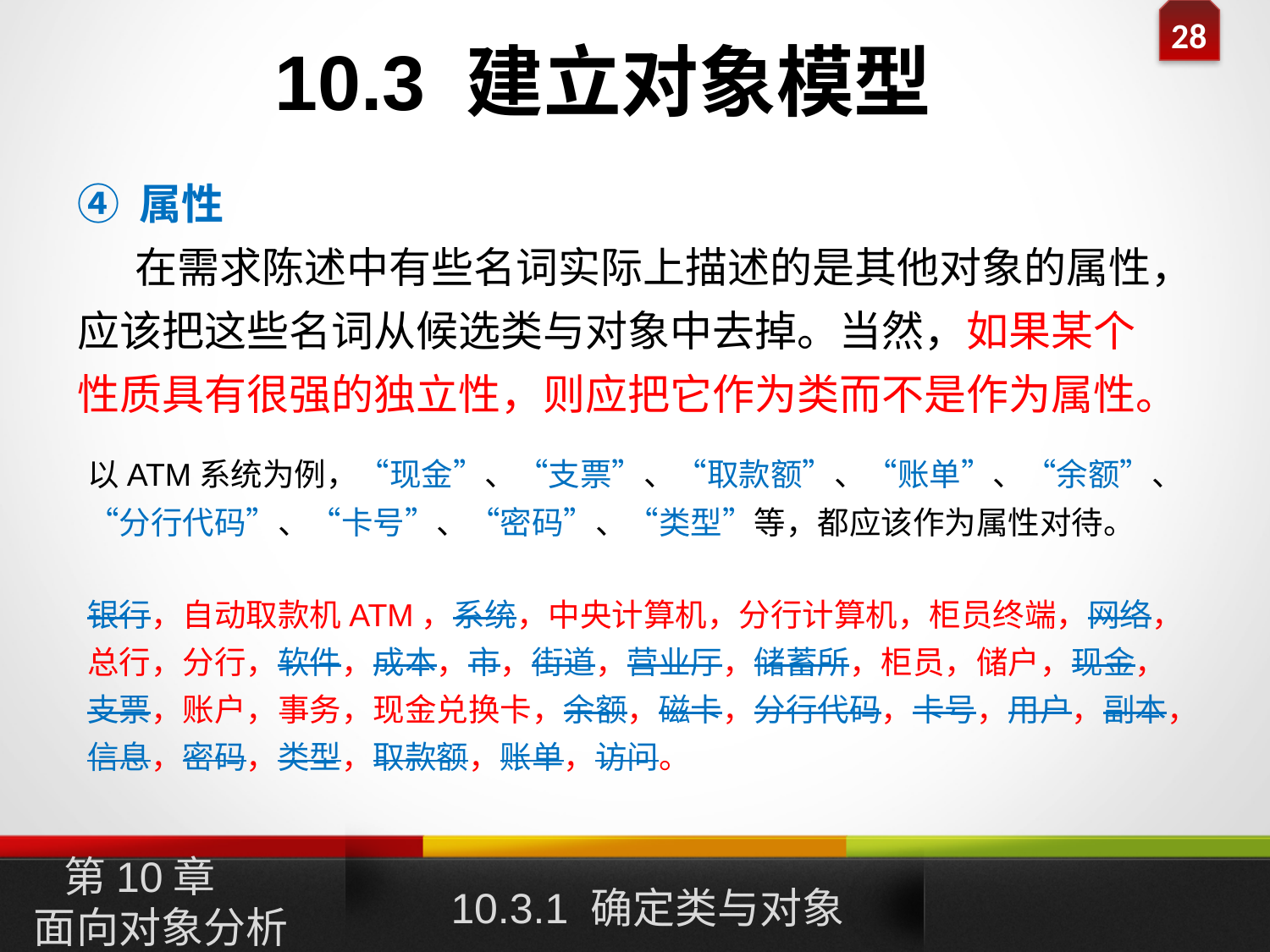

10.3 建立对象模型
④ 属性
     在需求陈述中有些名词实际上描述的是其他对象的属性，应该把这些名词从候选类与对象中去掉。当然，如果某个性质具有很强的独立性，则应把它作为类而不是作为属性。
以ATM系统为例，“现金”、“支票”、“取款额”、“账单”、“余额”、“分行代码”、“卡号”、“密码”、“类型”等，都应该作为属性对待。
银行，自动取款机ATM，系统，中央计算机，分行计算机，柜员终端，网络，总行，分行，软件，成本，市，街道，营业厅，储蓄所，柜员，储户，现金，支票，账户，事务，现金兑换卡，余额，磁卡，分行代码，卡号，用户，副本，信息，密码，类型，取款额，账单，访问。
10.3.1 确定类与对象